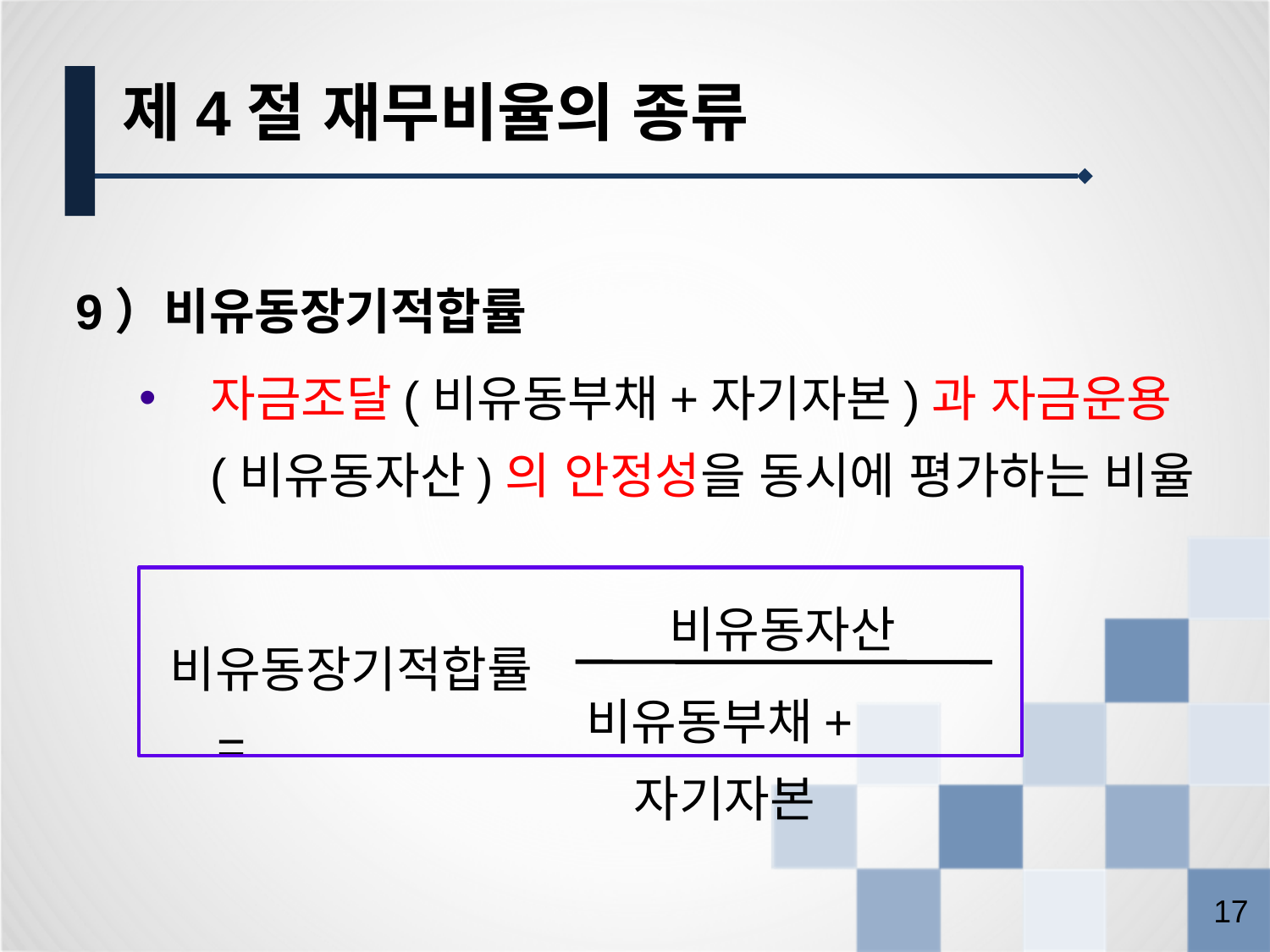

제4절 재무비율의 종류

9）비유동장기적합률
자금조달(비유동부채+자기자본)과 자금운용(비유동자산)의 안정성을 동시에 평가하는 비율

비유동자산
비유동장기적합률 =
비유동부채+자기자본
17